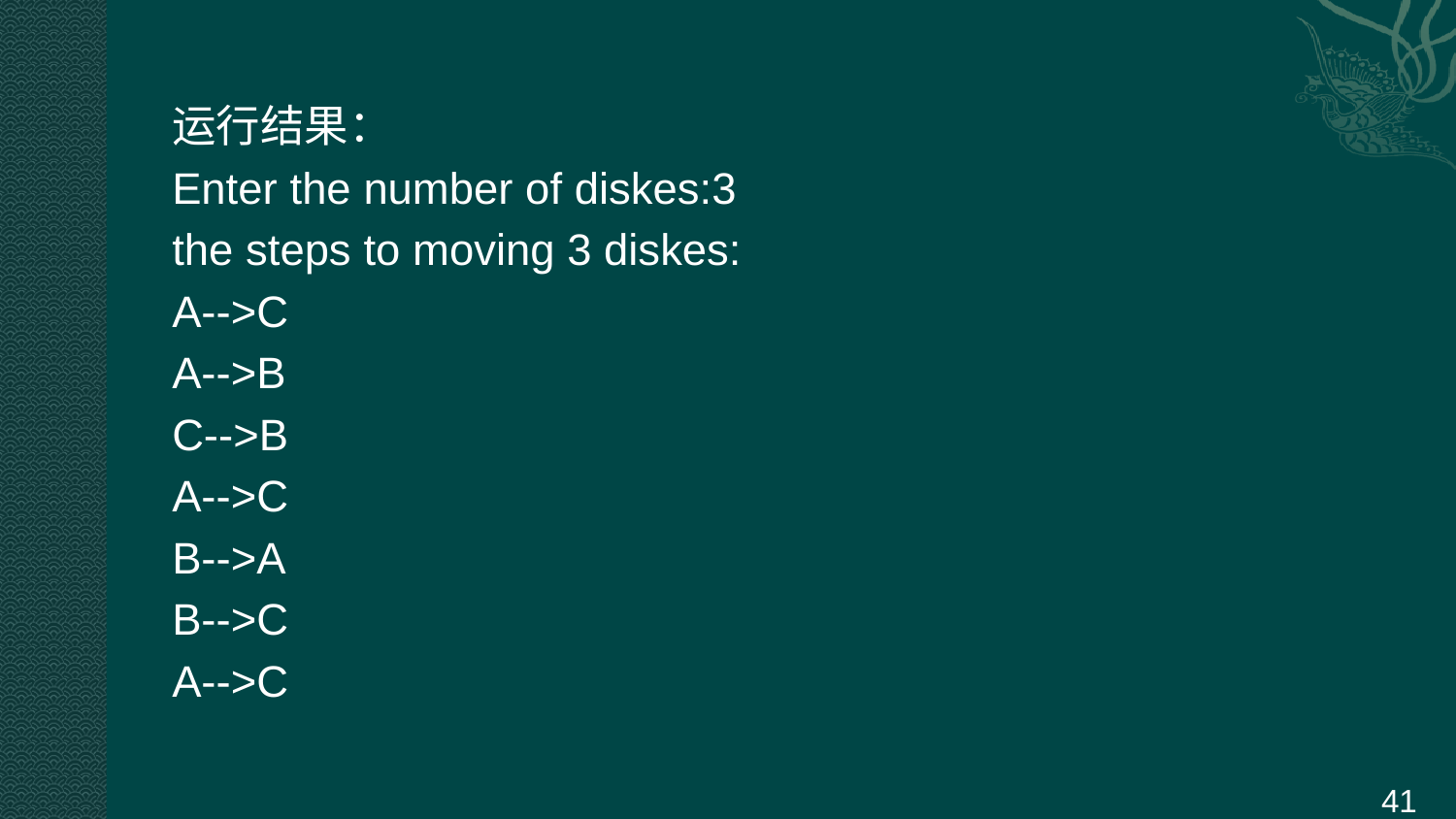

运行结果：
Enter the number of diskes:3
the steps to moving 3 diskes:
A-->C
A-->B
C-->B
A-->C
B-->A
B-->C
A-->C
41